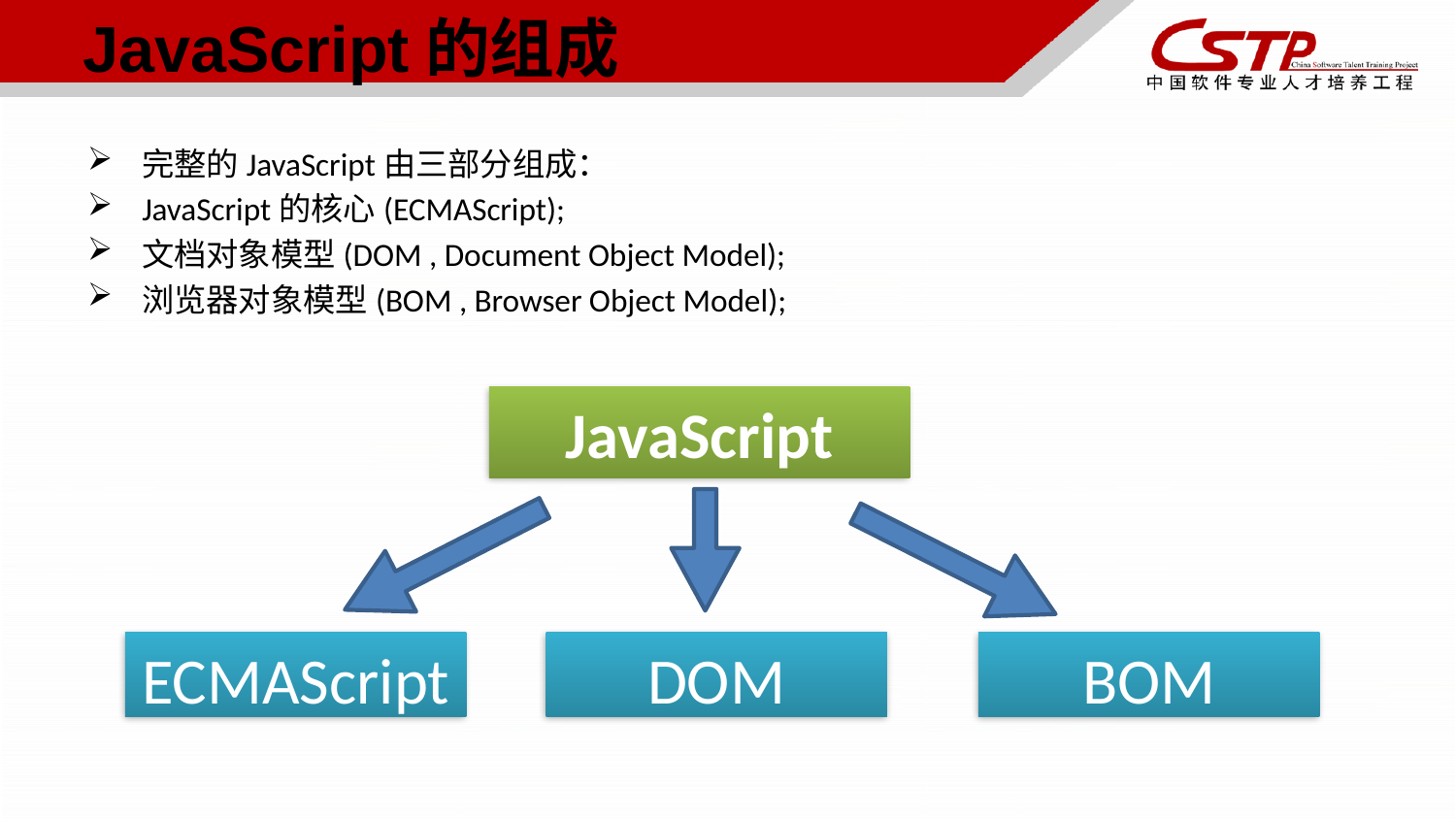

# JavaScript的组成
完整的JavaScript由三部分组成：
JavaScript的核心(ECMAScript);
文档对象模型(DOM , Document Object Model);
浏览器对象模型(BOM , Browser Object Model);
JavaScript

ECMAScript
DOM
BOM